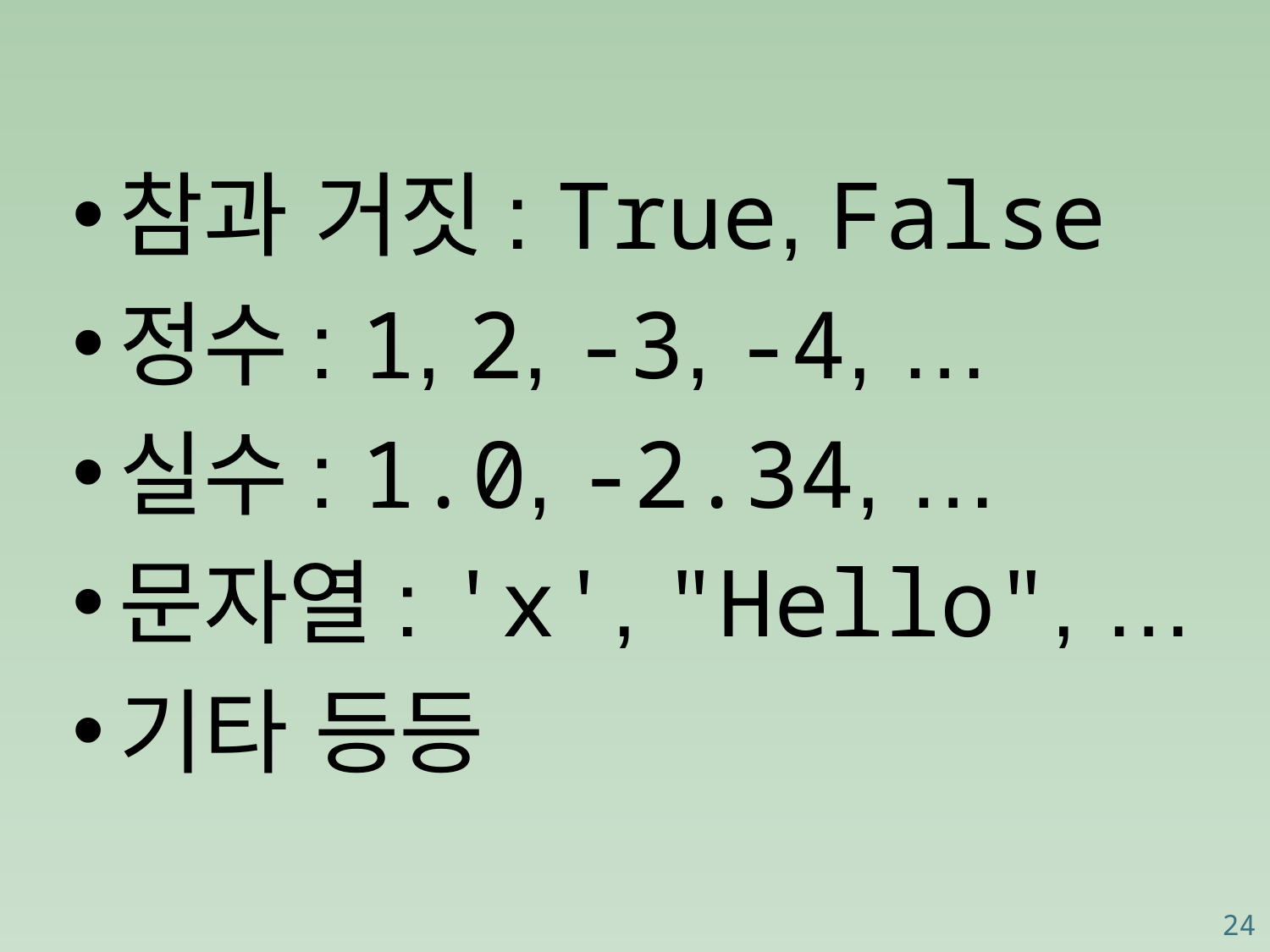

참과 거짓: True, False
정수: 1, 2, -3, -4, …
실수: 1.0, -2.34, …
문자열: 'x', "Hello", …
기타 등등
24